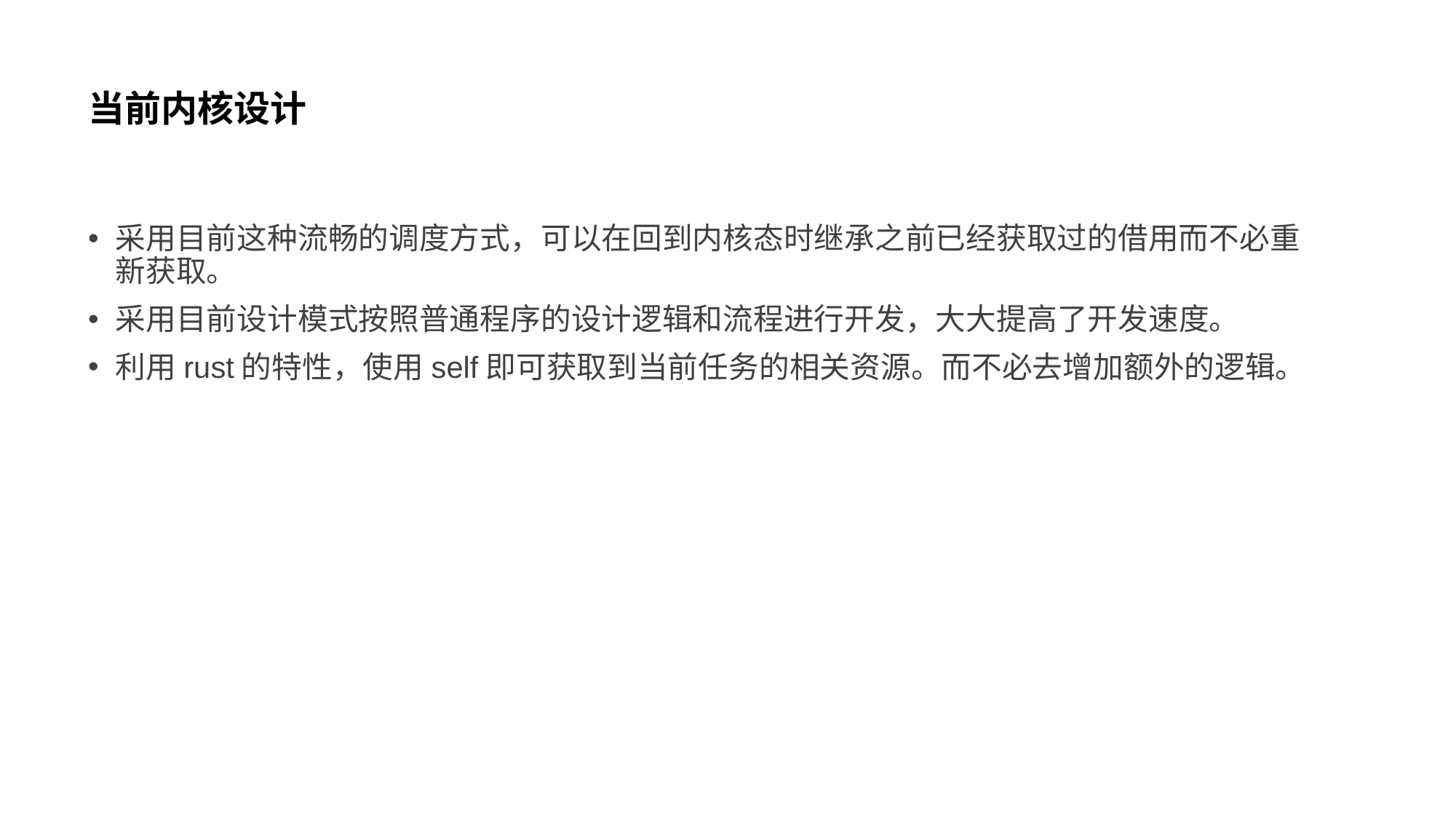

# 当前内核设计
采用目前这种流畅的调度方式，可以在回到内核态时继承之前已经获取过的借用而不必重新获取。
采用目前设计模式按照普通程序的设计逻辑和流程进行开发，大大提高了开发速度。
利用rust的特性，使用self即可获取到当前任务的相关资源。而不必去增加额外的逻辑。